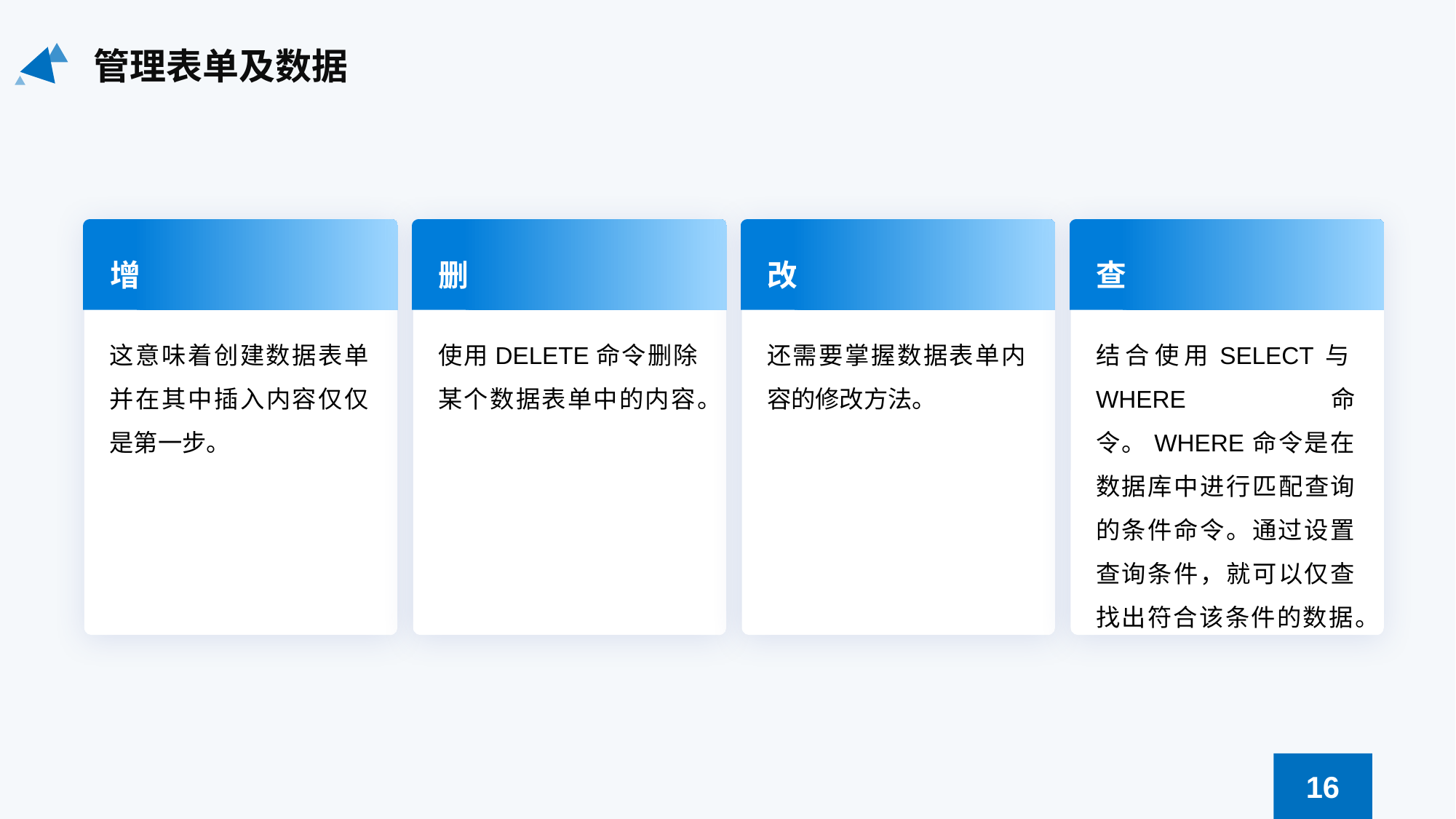

管理表单及数据

增
删
改
查
这意味着创建数据表单并在其中插入内容仅仅是第一步。
使用DELETE命令删除某个数据表单中的内容。
还需要掌握数据表单内容的修改方法。
结合使用SELECT与WHERE命令。WHERE命令是在数据库中进行匹配查询的条件命令。通过设置查询条件，就可以仅查找出符合该条件的数据。

16